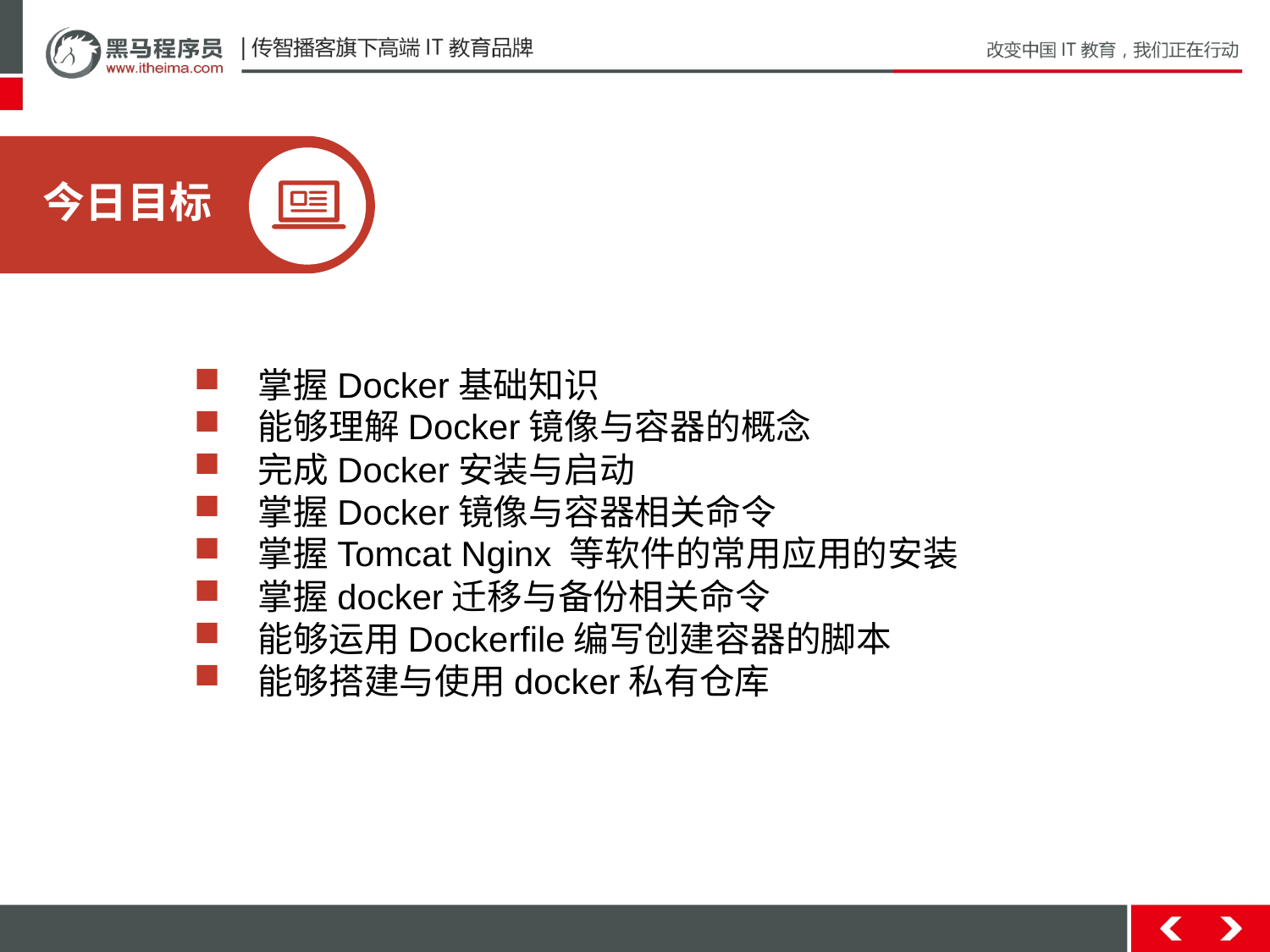

今日目标

 掌握Docker基础知识
 能够理解Docker镜像与容器的概念
 完成Docker安装与启动
 掌握Docker镜像与容器相关命令
 掌握Tomcat Nginx 等软件的常用应用的安装
 掌握docker迁移与备份相关命令
 能够运用Dockerfile编写创建容器的脚本
 能够搭建与使用docker私有仓库